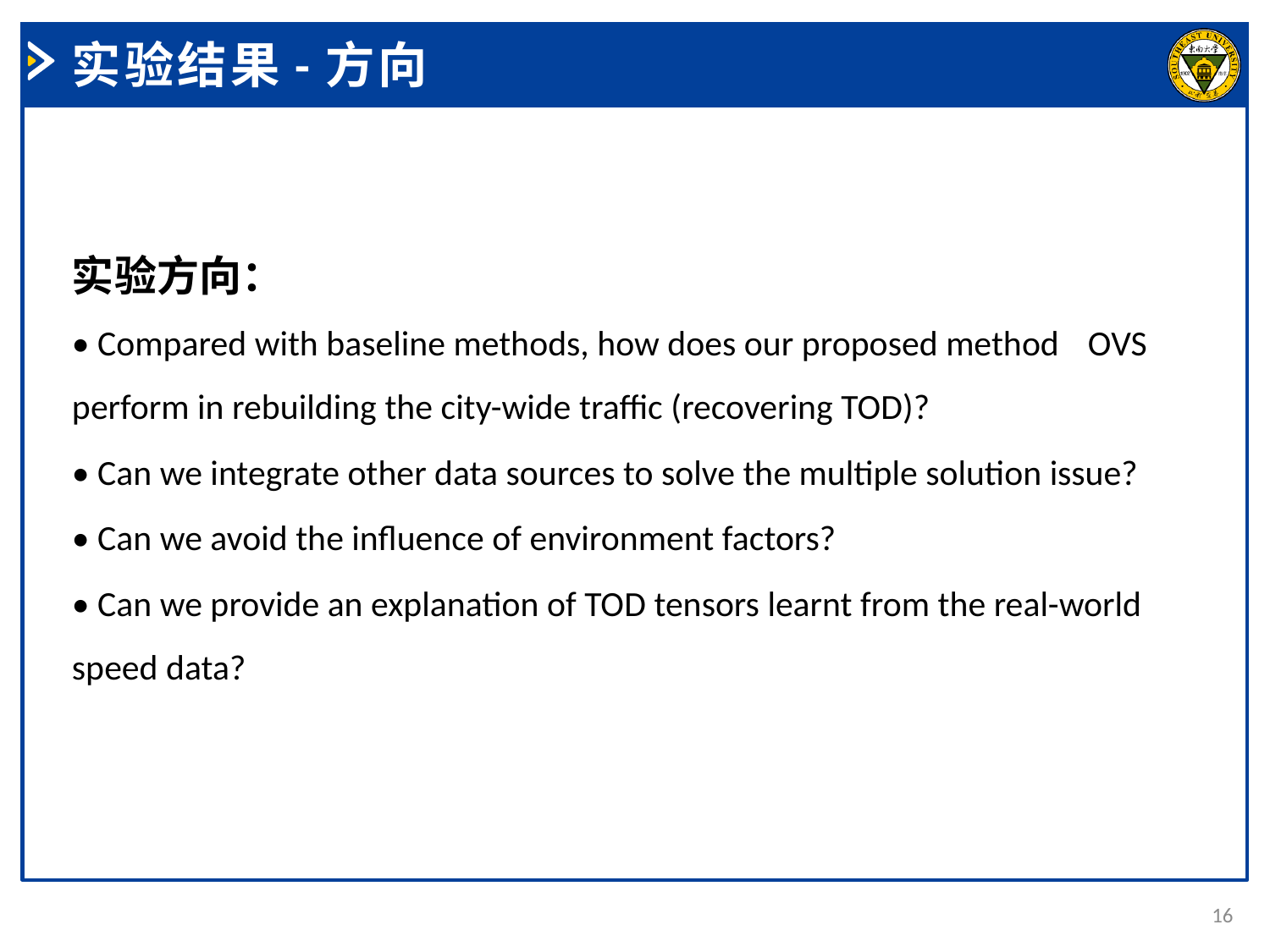

实验结果-方向
实验方向：
• Compared with baseline methods, how does our proposed method 	OVS perform in rebuilding the city-wide traffic (recovering TOD)?

• Can we integrate other data sources to solve the multiple solution issue?

• Can we avoid the influence of environment factors?

• Can we provide an explanation of TOD tensors learnt from the real-world speed data?
16